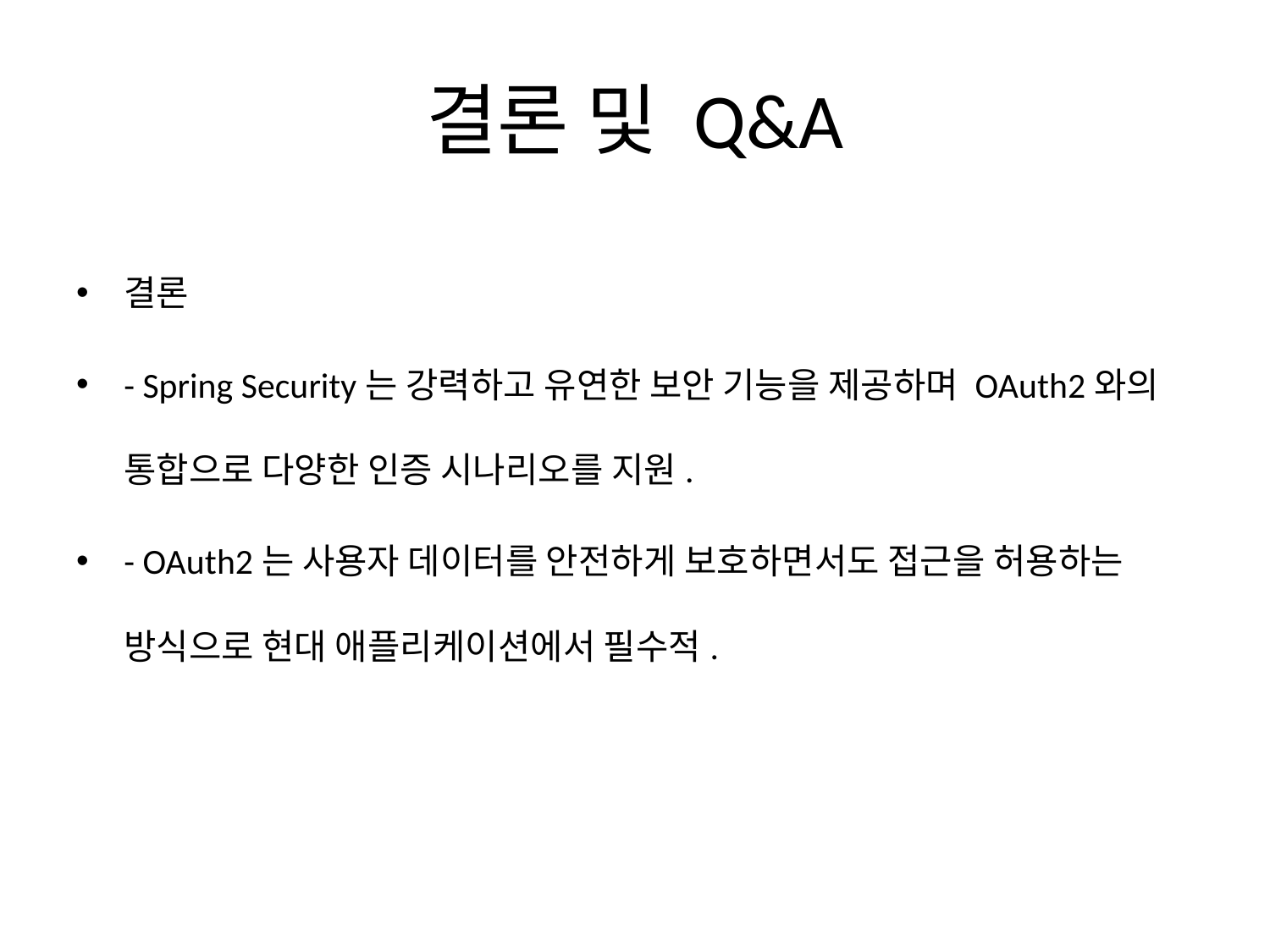

# 결론 및 Q&A
결론
- Spring Security는 강력하고 유연한 보안 기능을 제공하며 OAuth2와의 통합으로 다양한 인증 시나리오를 지원.
- OAuth2는 사용자 데이터를 안전하게 보호하면서도 접근을 허용하는 방식으로 현대 애플리케이션에서 필수적.